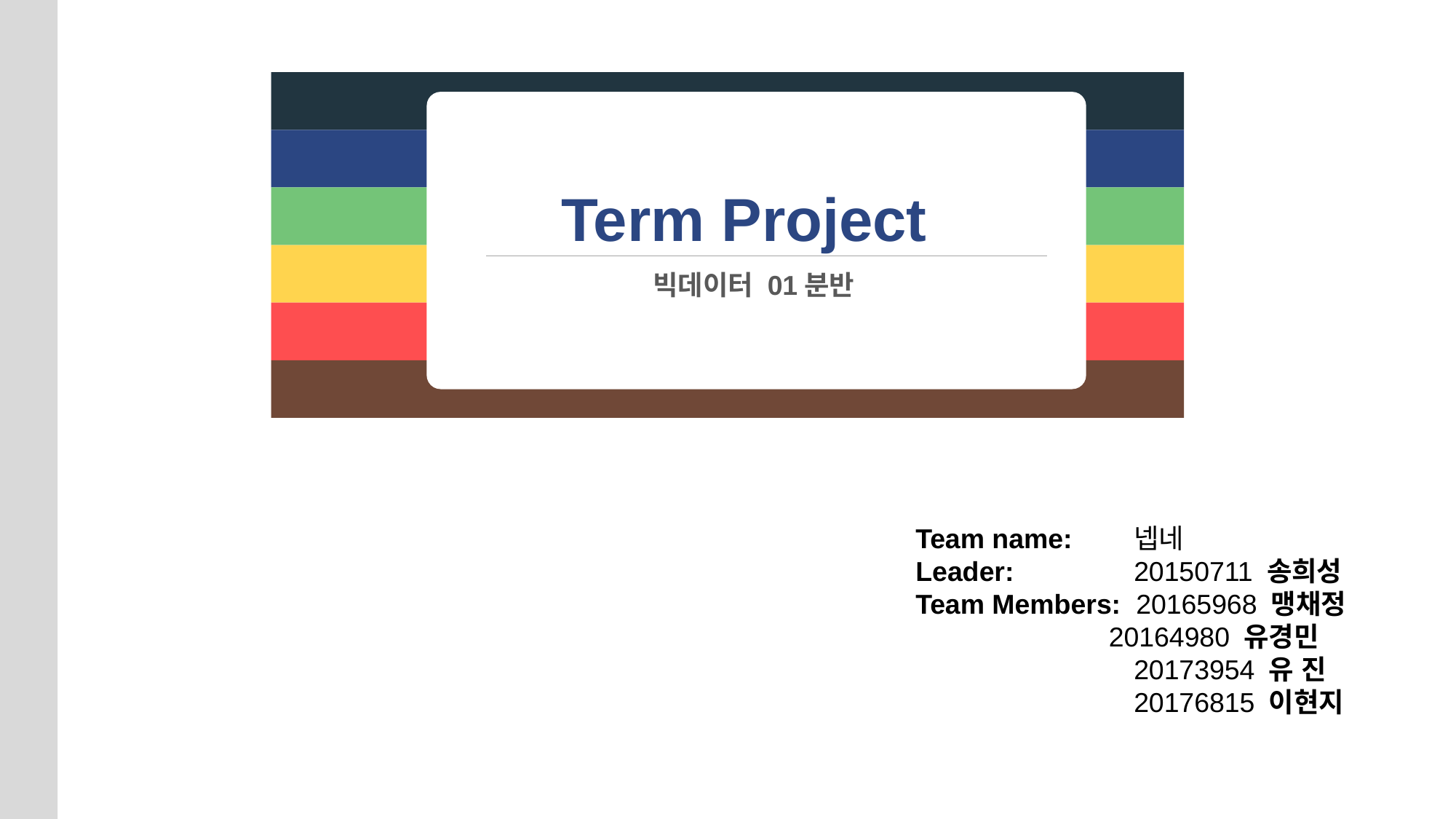

Term Project

빅데이터 01분반

Team name:	넵네
Leader:		20150711 송희성
Team Members:  20165968 맹채정
 	           20164980 유경민
 		20173954 유 진
 		20176815 이현지